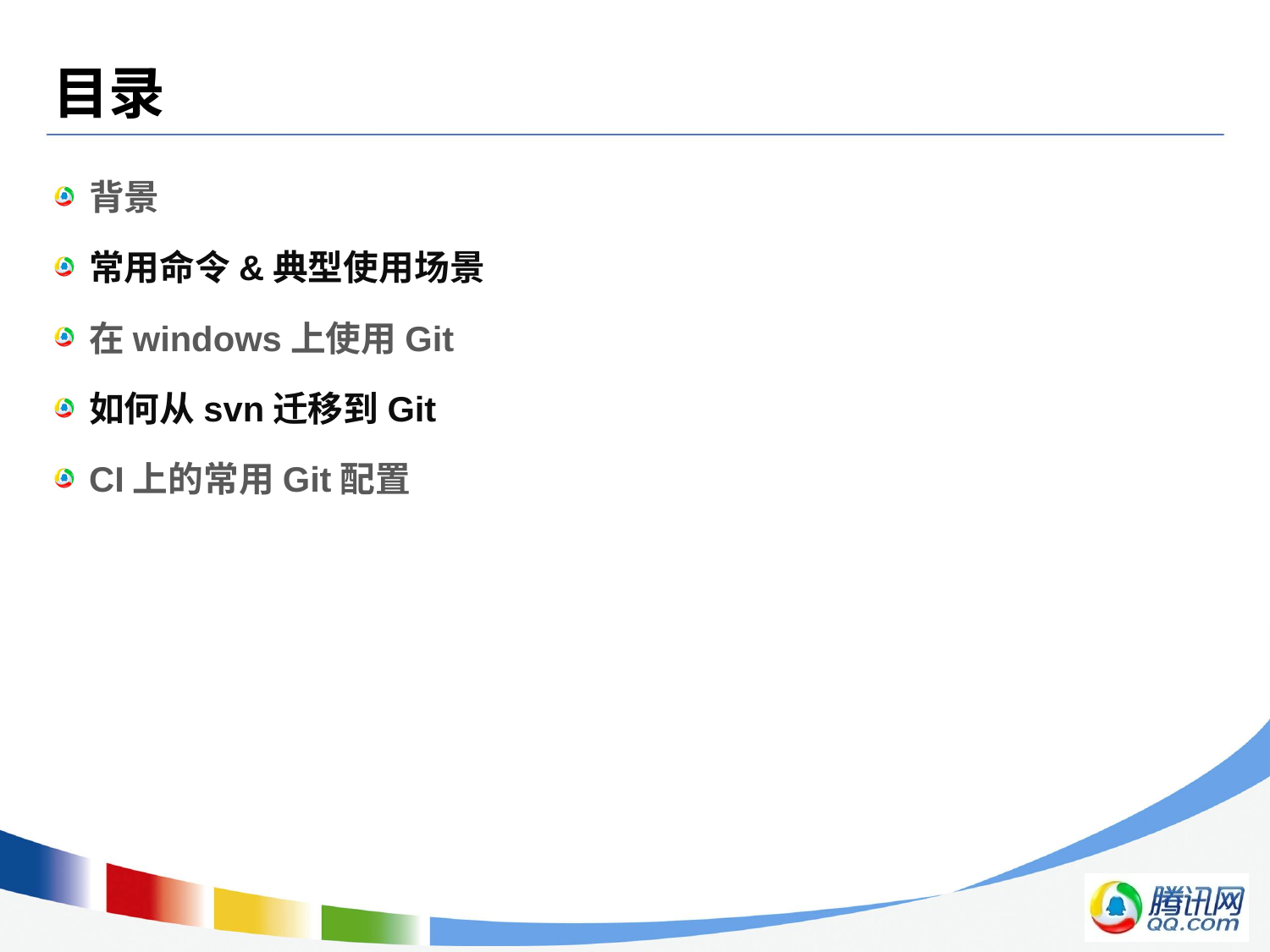

# 目录
背景
常用命令&典型使用场景
在windows上使用Git
如何从svn迁移到Git
CI上的常用Git配置